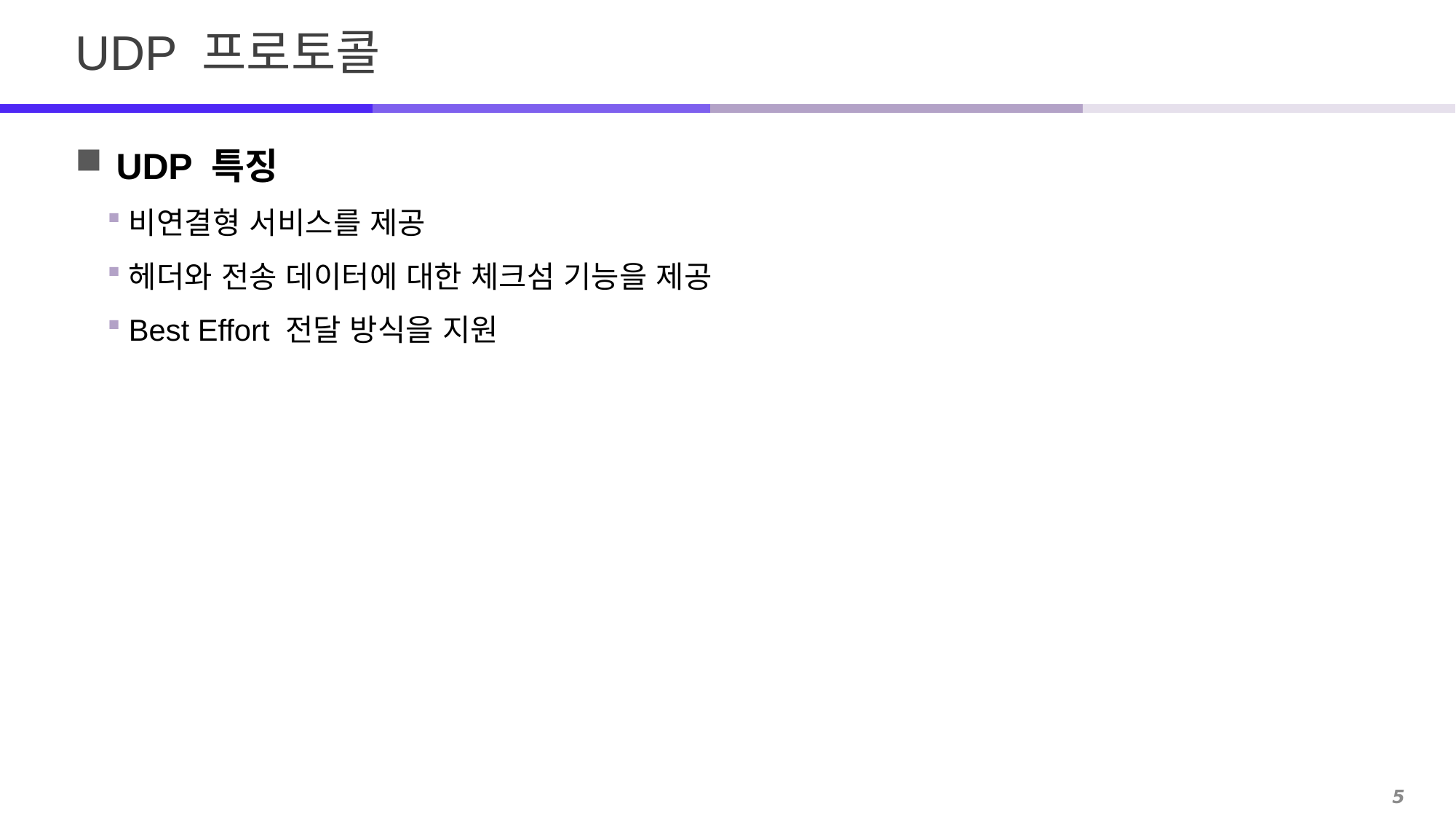

# UDP 프로토콜
UDP 특징
비연결형 서비스를 제공
헤더와 전송 데이터에 대한 체크섬 기능을 제공
Best Effort 전달 방식을 지원